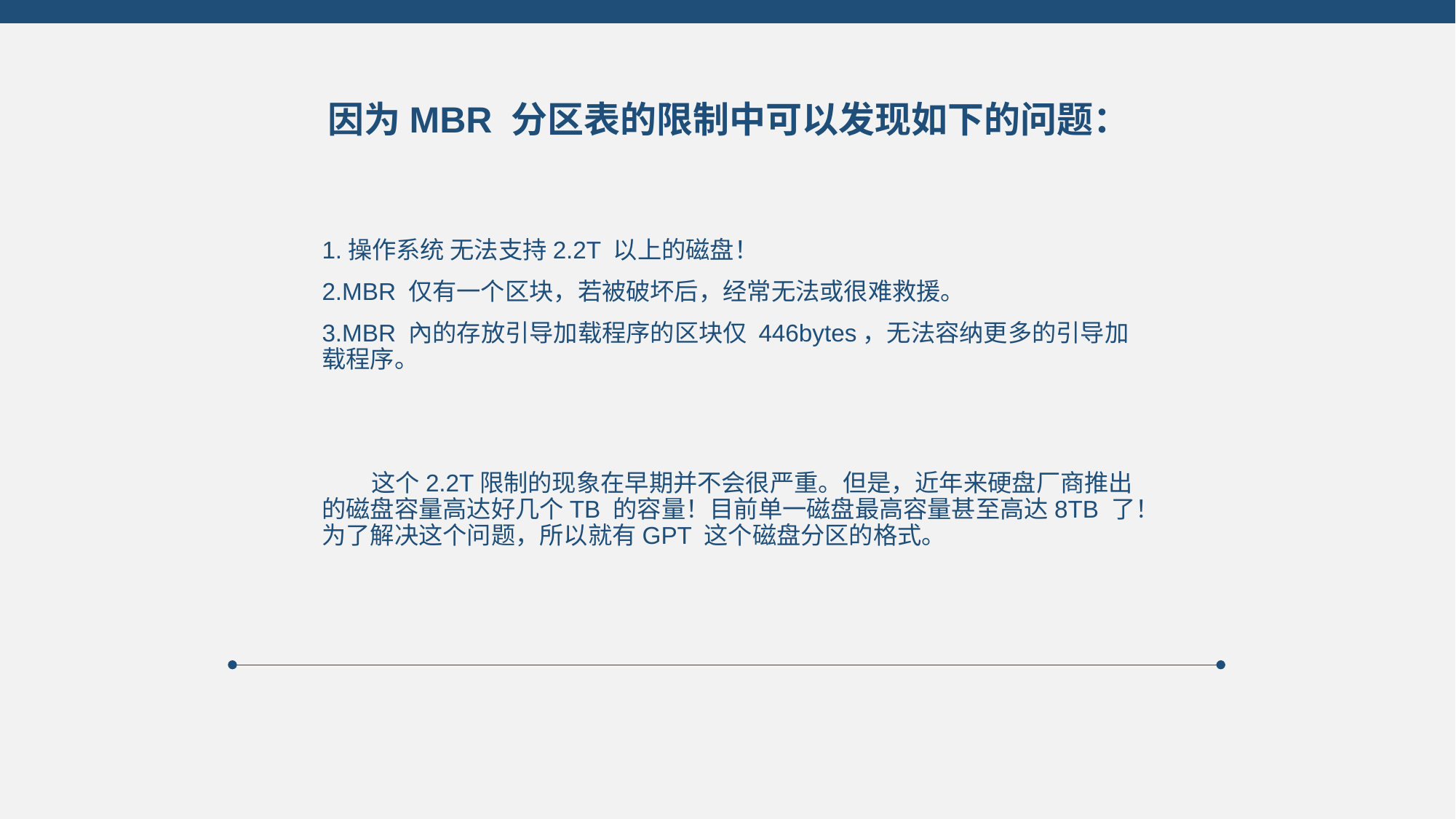

因为MBR 分区表的限制中可以发现如下的问题：

1.操作系统 无法支持2.2T 以上的磁盘！
2.MBR 仅有一个区块，若被破坏后，经常无法或很难救援。
3.MBR 內的存放引导加载程序的区块仅 446bytes，无法容纳更多的引导加载程序。

        这个2.2T限制的现象在早期并不会很严重。但是，近年来硬盘厂商推出的磁盘容量高达好几个TB 的容量！目前单一磁盘最高容量甚至高达8TB 了！为了解决这个问题，所以就有GPT 这个磁盘分区的格式。